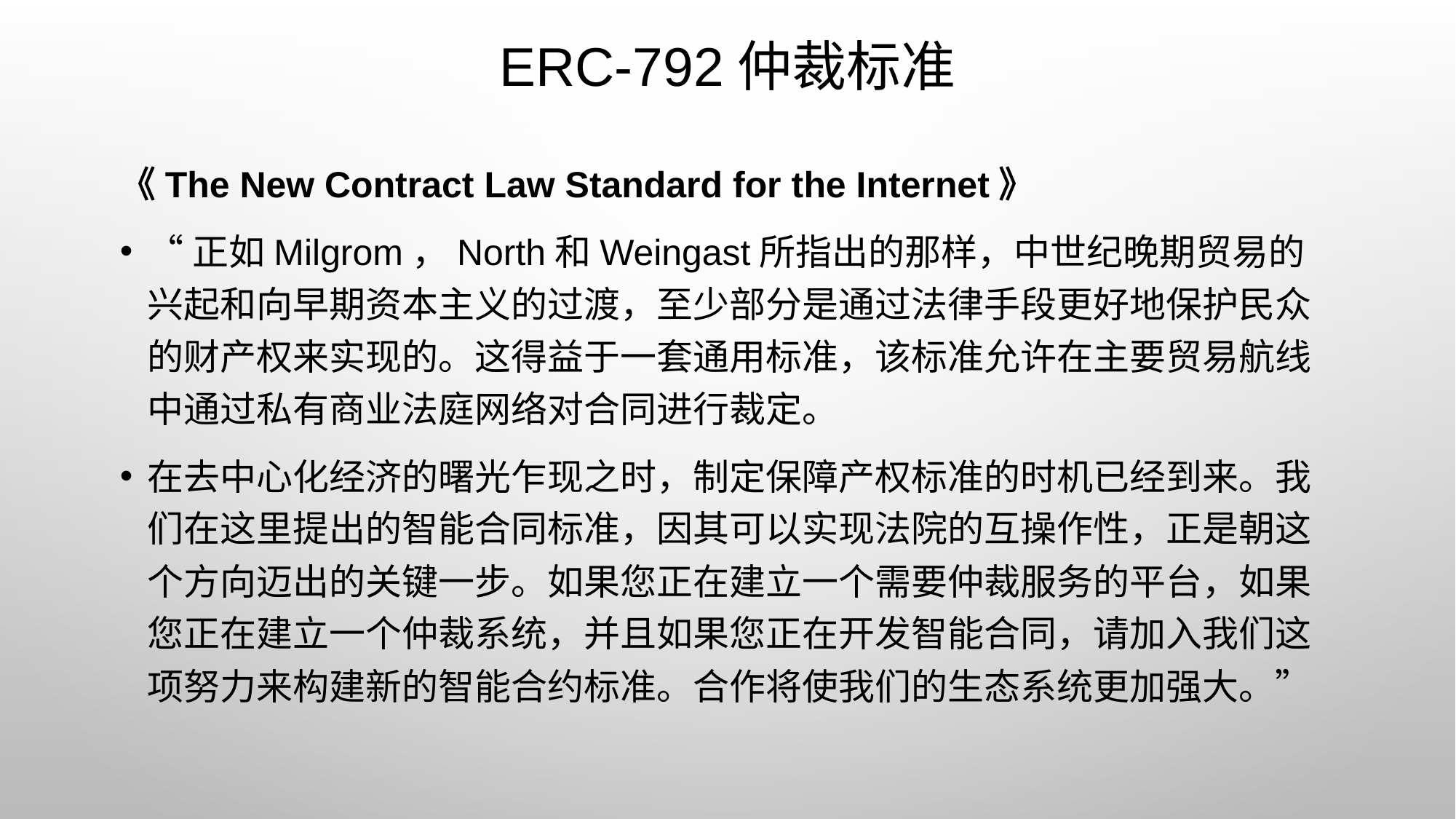

# ERC-792仲裁标准
《The New Contract Law Standard for the Internet》
“正如Milgrom，North和Weingast所指出的那样，中世纪晚期贸易的兴起和向早期资本主义的过渡，至少部分是通过法律手段更好地保护民众的财产权来实现的。这得益于一套通用标准，该标准允许在主要贸易航线中通过私有商业法庭网络对合同进行裁定。
在去中心化经济的曙光乍现之时，制定保障产权标准的时机已经到来。我们在这里提出的智能合同标准，因其可以实现法院的互操作性，正是朝这个方向迈出的关键一步。如果您正在建立一个需要仲裁服务的平台，如果您正在建立一个仲裁系统，并且如果您正在开发智能合同，请加入我们这项努力来构建新的智能合约标准。合作将使我们的生态系统更加强大。”